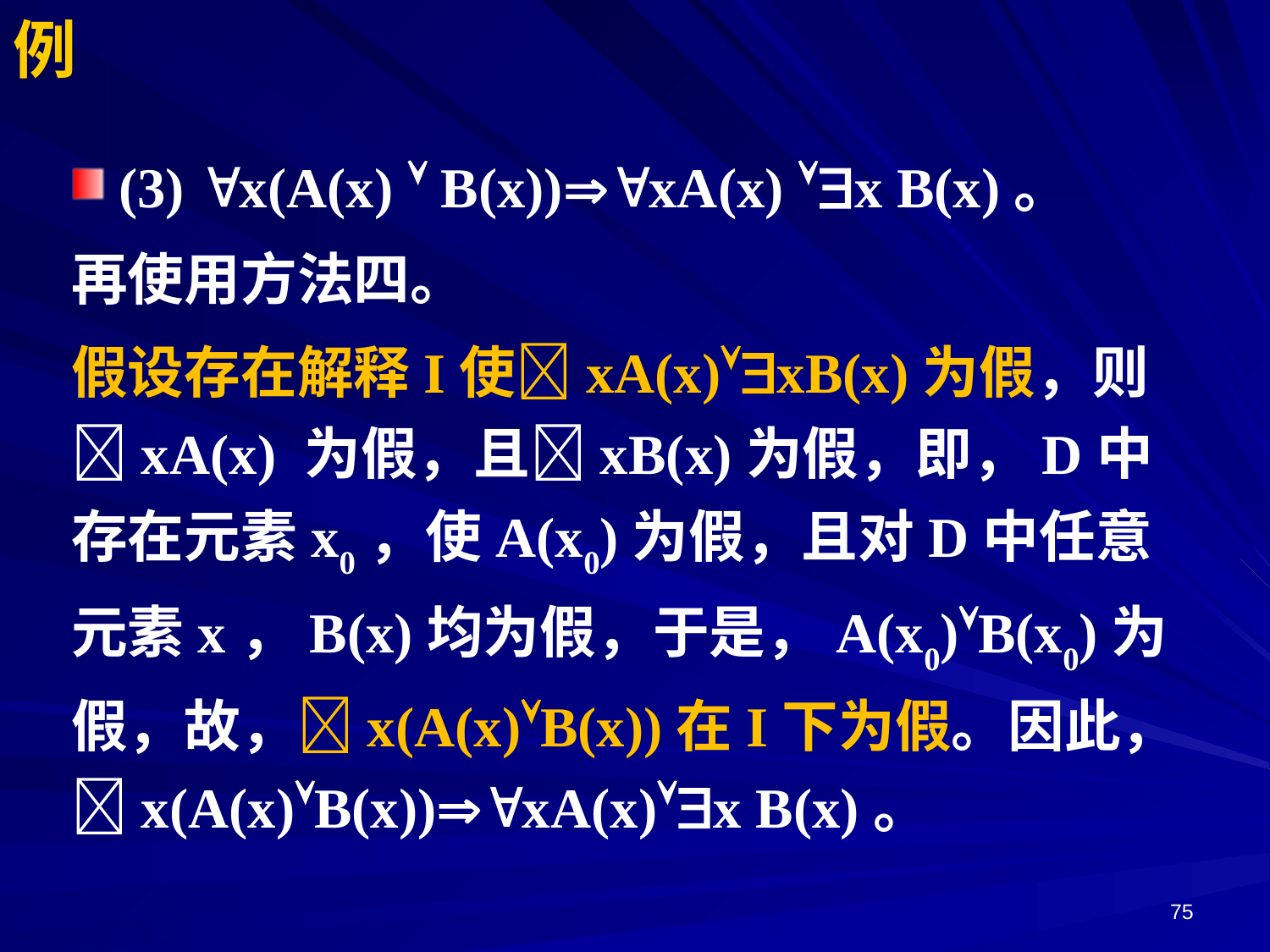

# 例
(3) ∀x(A(x) ∨ B(x))⇒∀xA(x) ∨∃x B(x)。
再使用方法四。
假设存在解释I使∀xA(x)∨∃xB(x)为假，则∀xA(x) 为假，且∃xB(x)为假，即，D中存在元素x0，使A(x0)为假，且对D中任意元素x，B(x)均为假，于是，A(x0)∨B(x0)为假，故，∀x(A(x)∨B(x))在I下为假。因此，∀x(A(x)∨B(x))⇒∀xA(x)∨∃x B(x)。

75